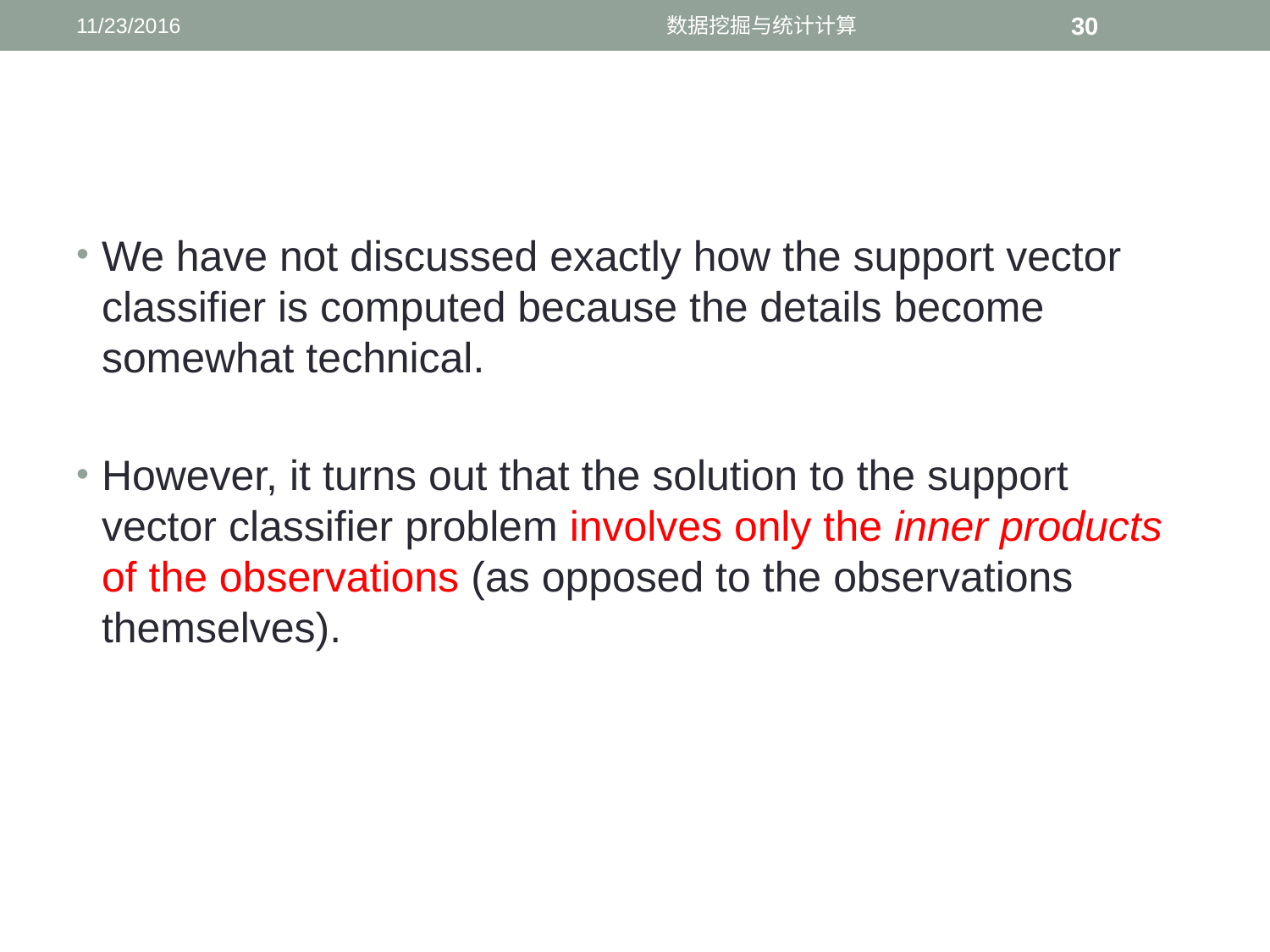

11/23/2016
数据挖掘与统计计算
30
#
We have not discussed exactly how the support vector classifier is computed because the details become somewhat technical.

However, it turns out that the solution to the support vector classifier problem involves only the inner products of the observations (as opposed to the observations themselves).